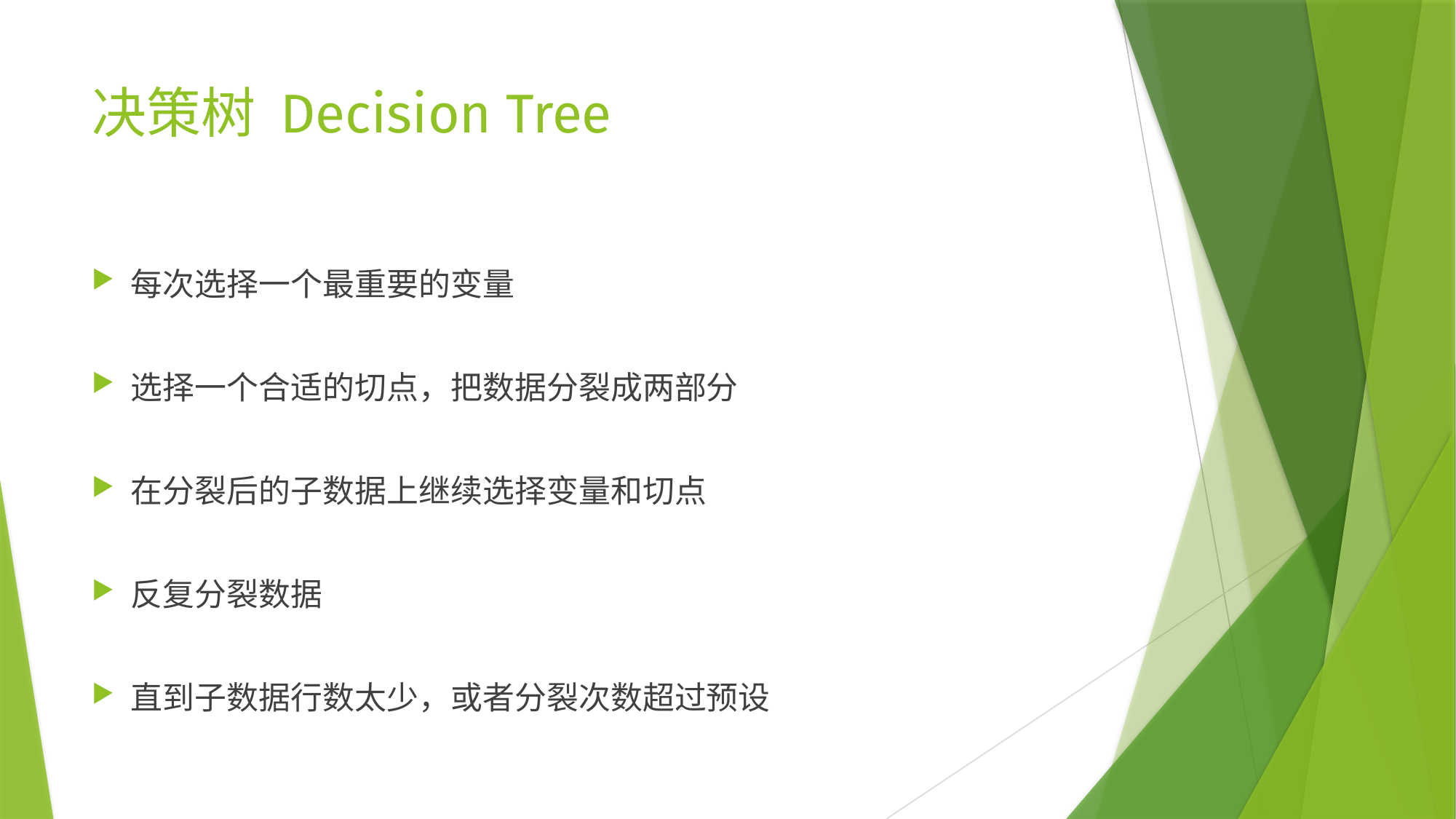

# 决策树 Decision Tree
每次选择一个最重要的变量

选择一个合适的切点，把数据分裂成两部分

在分裂后的子数据上继续选择变量和切点

反复分裂数据

直到子数据行数太少，或者分裂次数超过预设